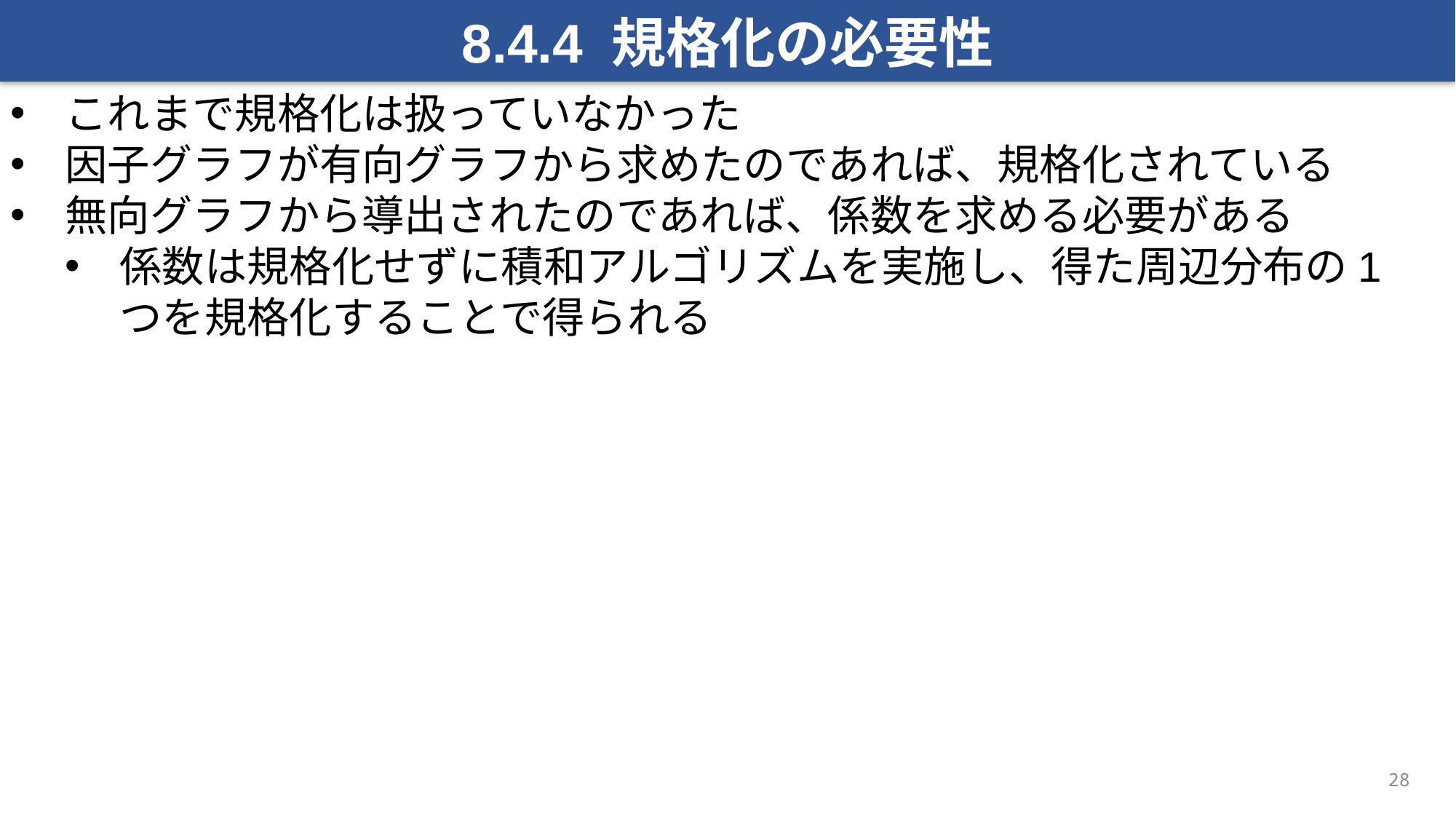

8.4.4 規格化の必要性
これまで規格化は扱っていなかった
因子グラフが有向グラフから求めたのであれば、規格化されている
無向グラフから導出されたのであれば、係数を求める必要がある
係数は規格化せずに積和アルゴリズムを実施し、得た周辺分布の1つを規格化することで得られる
28